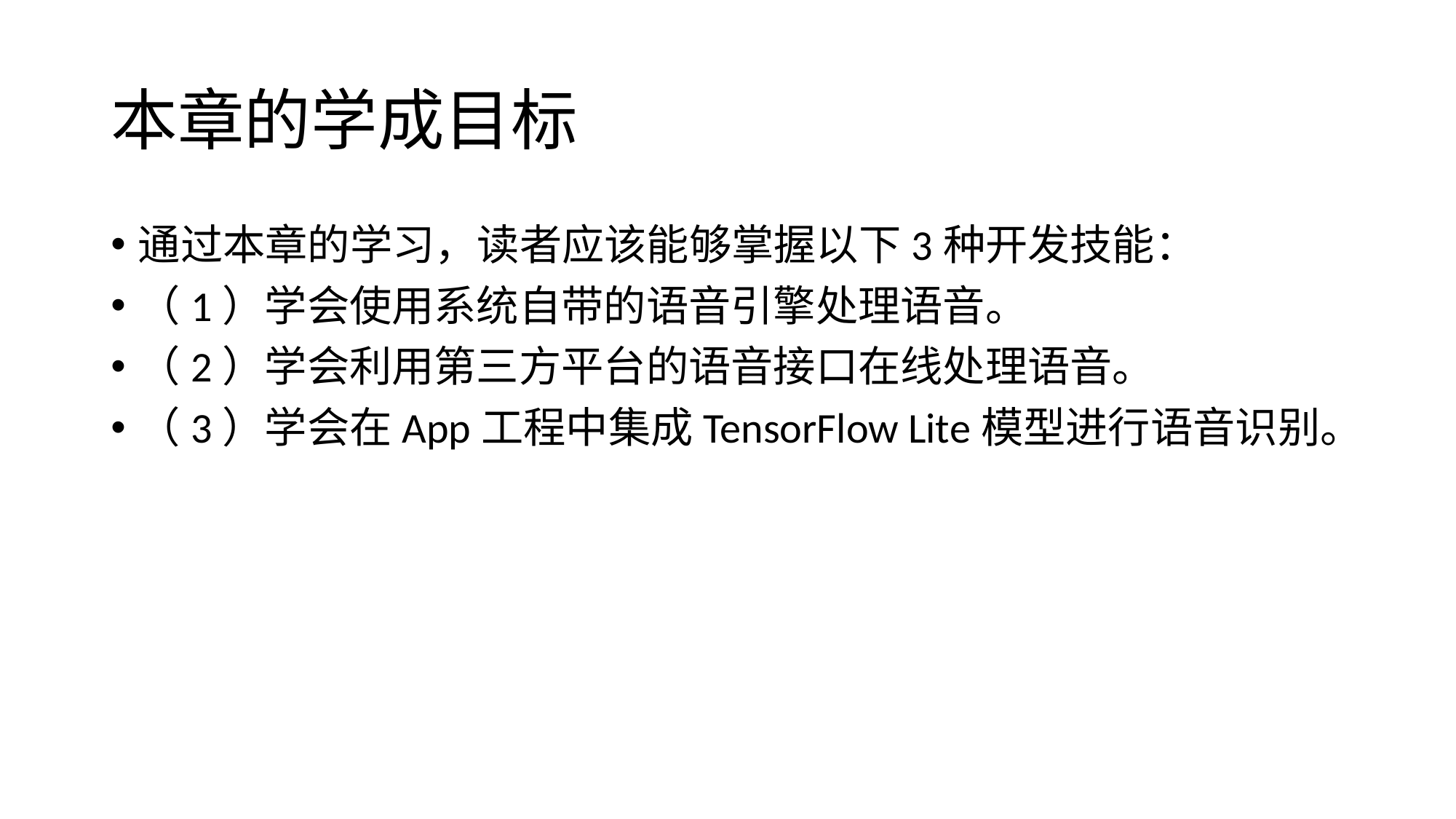

# 本章的学成目标
通过本章的学习，读者应该能够掌握以下3种开发技能：
（1）学会使用系统自带的语音引擎处理语音。
（2）学会利用第三方平台的语音接口在线处理语音。
（3）学会在App工程中集成TensorFlow Lite模型进行语音识别。